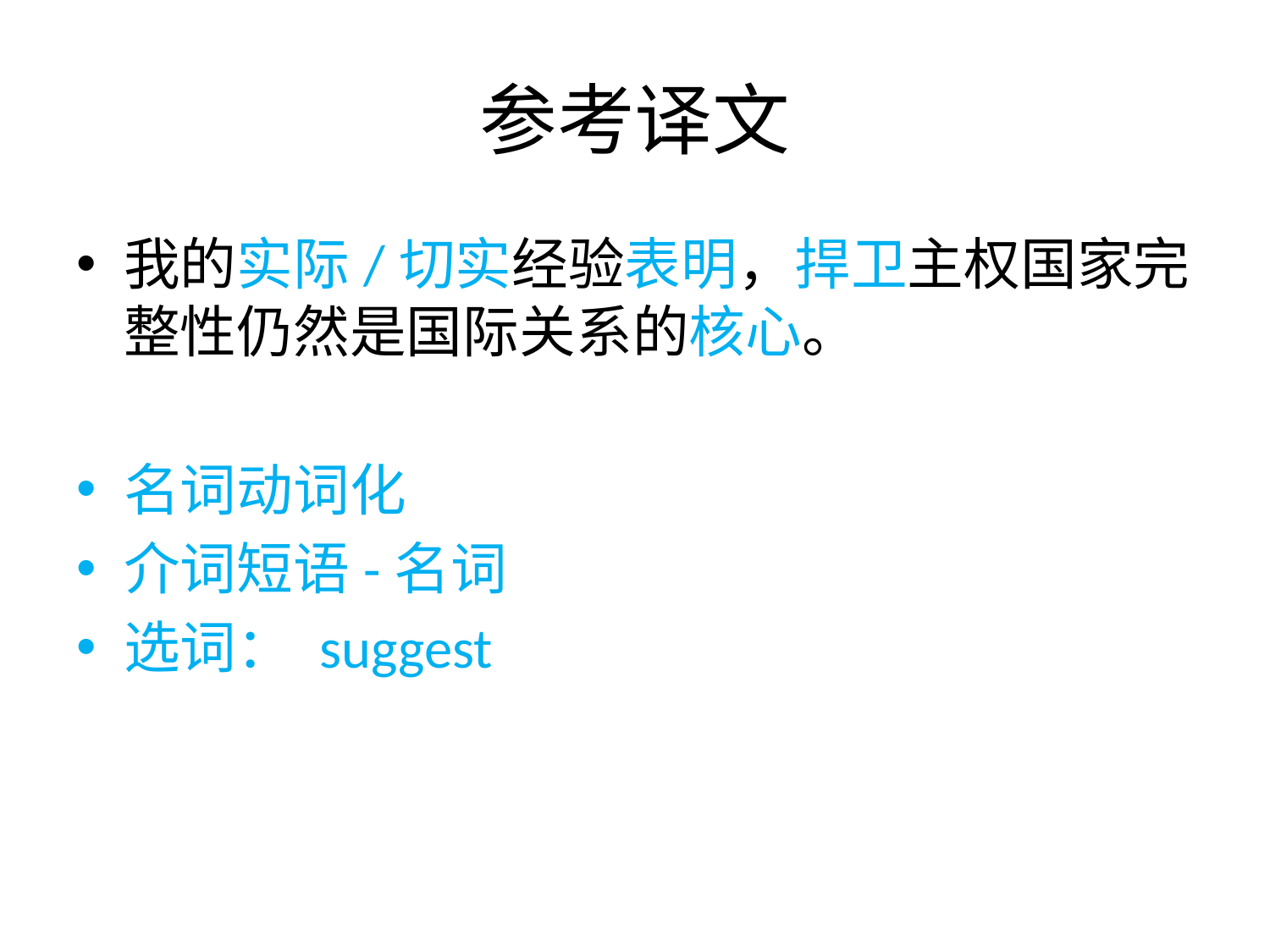

# 参考译文
我的实际/切实经验表明，捍卫主权国家完整性仍然是国际关系的核心。

名词动词化
介词短语-名词
选词： suggest